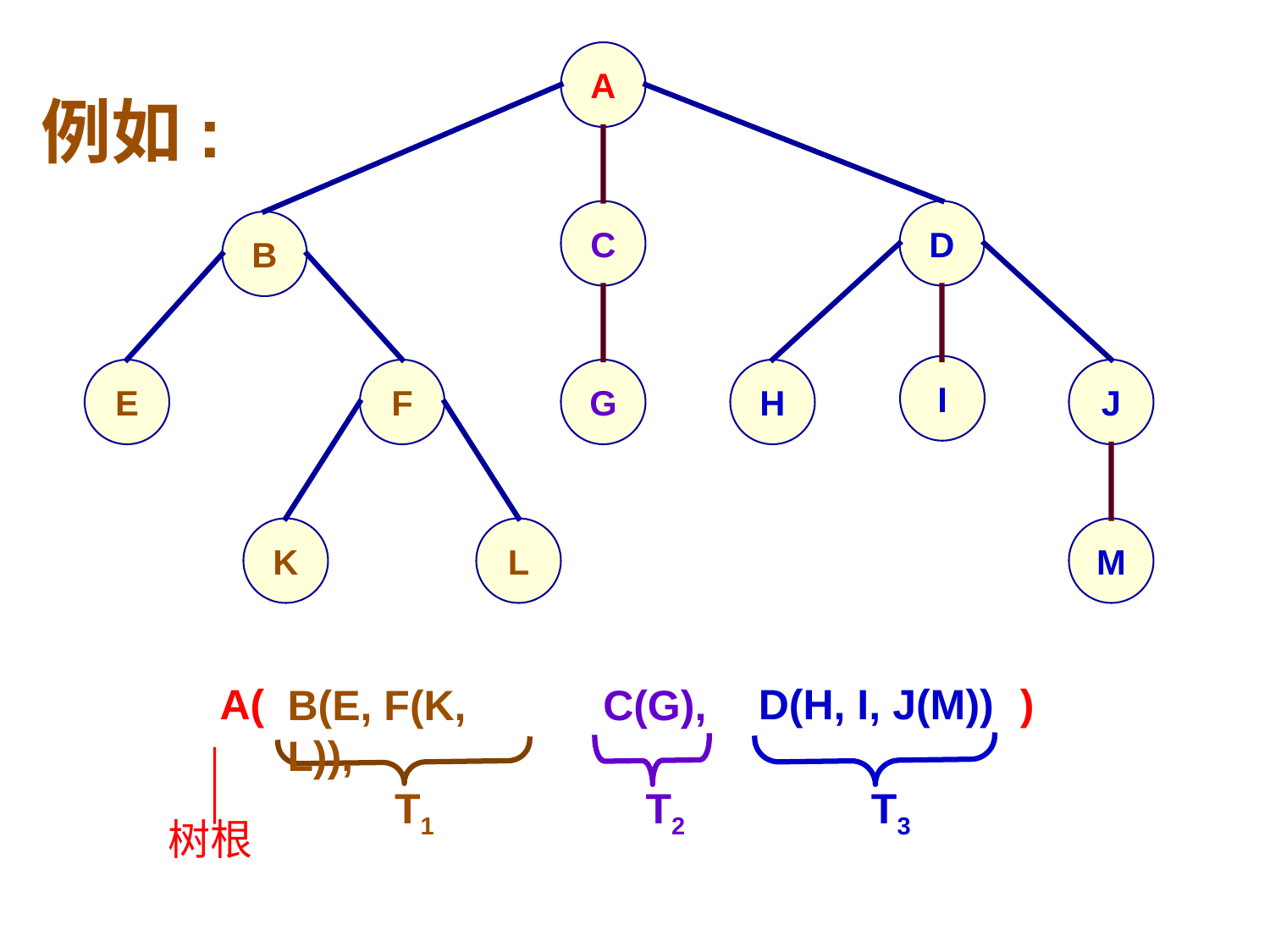

A
例如:

C
D
B

I
E
F
G
H
J

K
L
M
A(                                                                )
D(H, I, J(M))
B(E, F(K, L)),
C(G),

T2

T3

T1

树根